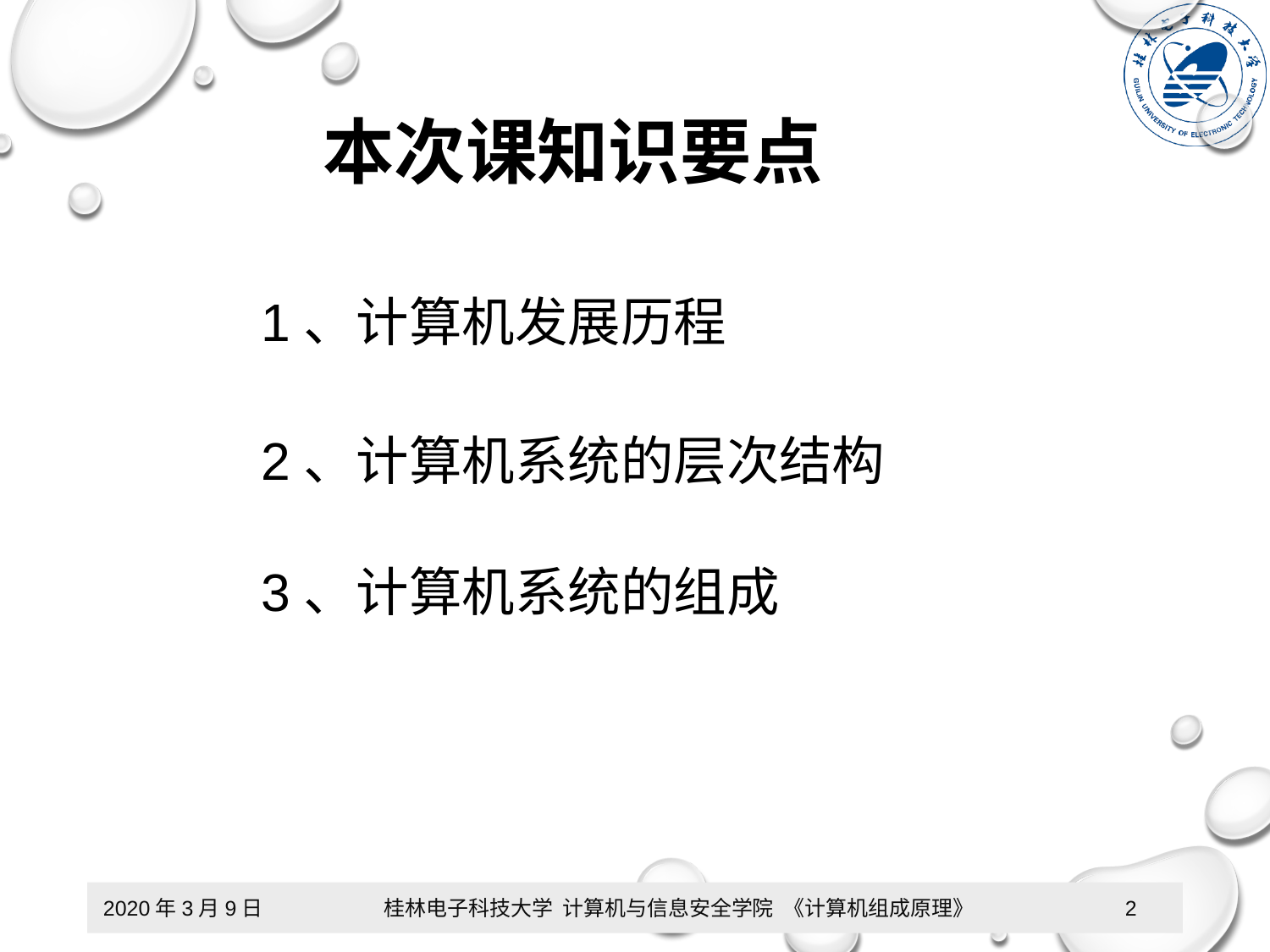

# 本次课知识要点
1、计算机发展历程
2、计算机系统的层次结构
3、计算机系统的组成
桂林电子科技大学  计算机与信息安全学院  《计算机组成原理》
2020年3月9日
2